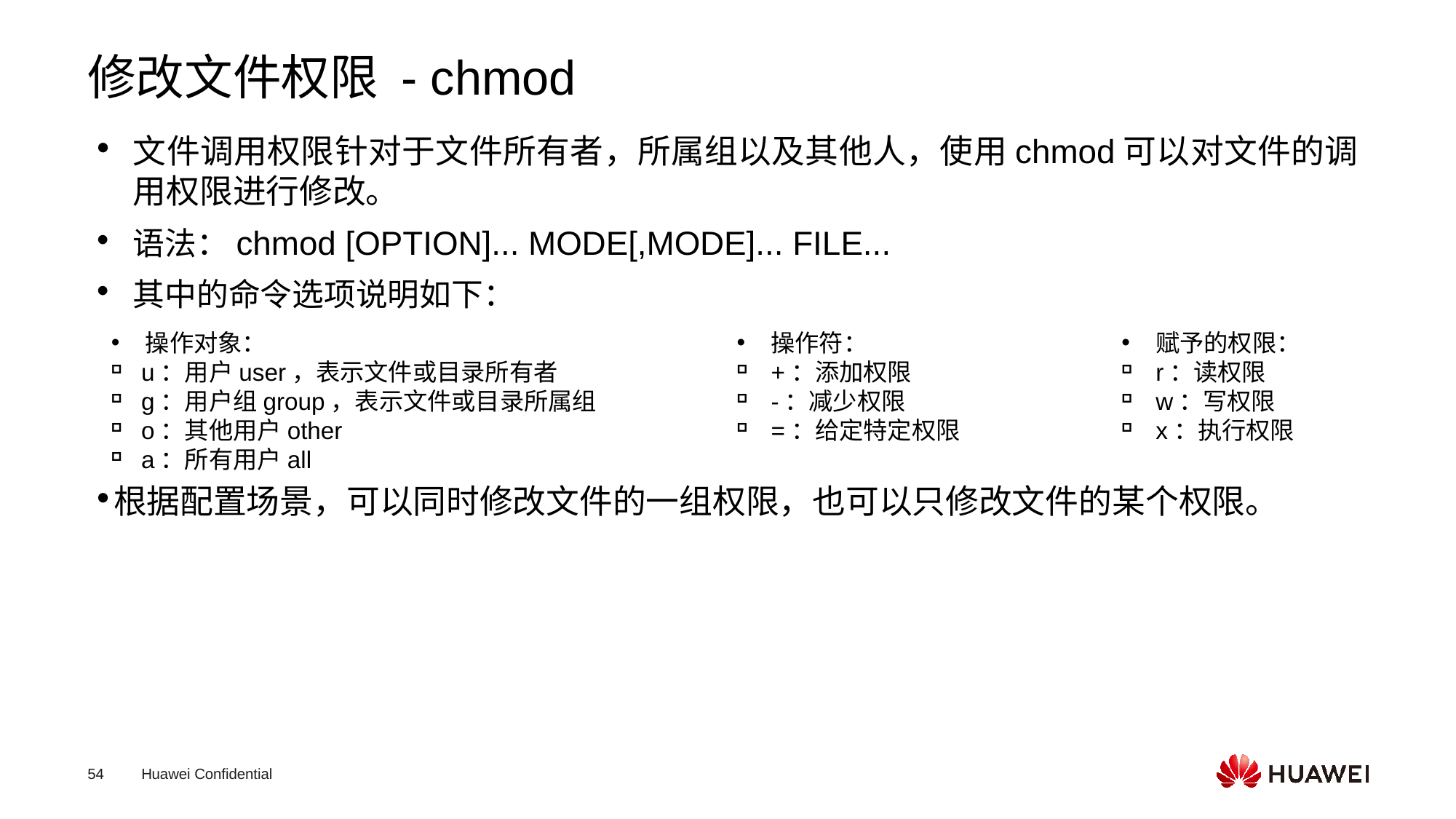

# 修改文件权限 - chmod
文件调用权限针对于文件所有者，所属组以及其他人，使用chmod可以对文件的调用权限进行修改。
语法：chmod [OPTION]... MODE[,MODE]... FILE...
其中的命令选项说明如下：

根据配置场景，可以同时修改文件的一组权限，也可以只修改文件的某个权限。

操作对象：
u：用户user，表示文件或目录所有者
g：用户组group，表示文件或目录所属组
o：其他用户other
a：所有用户all

操作符：
+：添加权限
-：减少权限
=：给定特定权限
赋予的权限：
r：读权限
w：写权限
x：执行权限